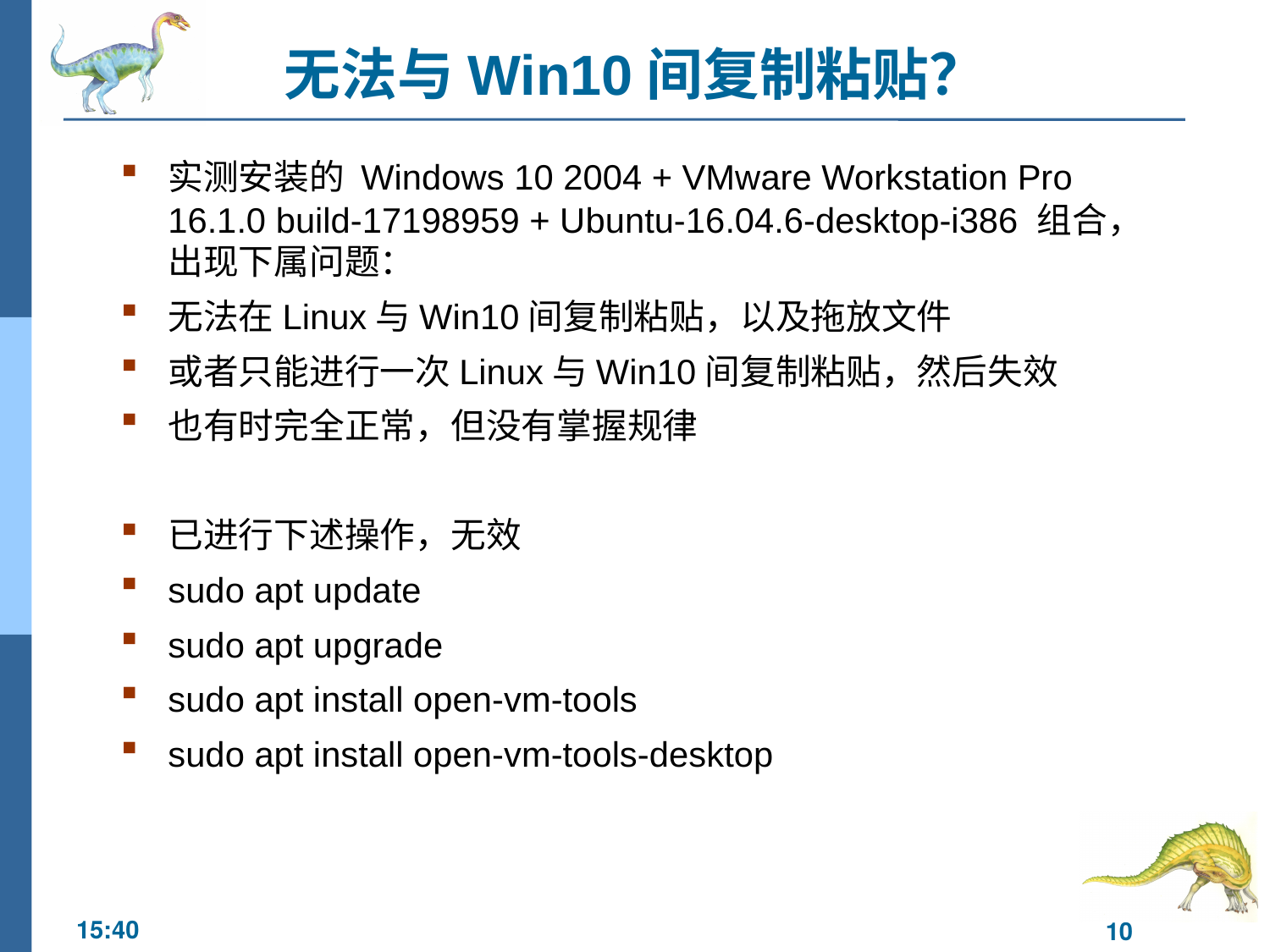

# 无法与Win10间复制粘贴？
实测安装的 Windows 10 2004 + VMware Workstation Pro 16.1.0 build-17198959 + Ubuntu-16.04.6-desktop-i386 组合，出现下属问题：
无法在Linux与Win10间复制粘贴，以及拖放文件
或者只能进行一次Linux与Win10间复制粘贴，然后失效
也有时完全正常，但没有掌握规律

已进行下述操作，无效
sudo apt update
sudo apt upgrade
sudo apt install open-vm-tools
sudo apt install open-vm-tools-desktop